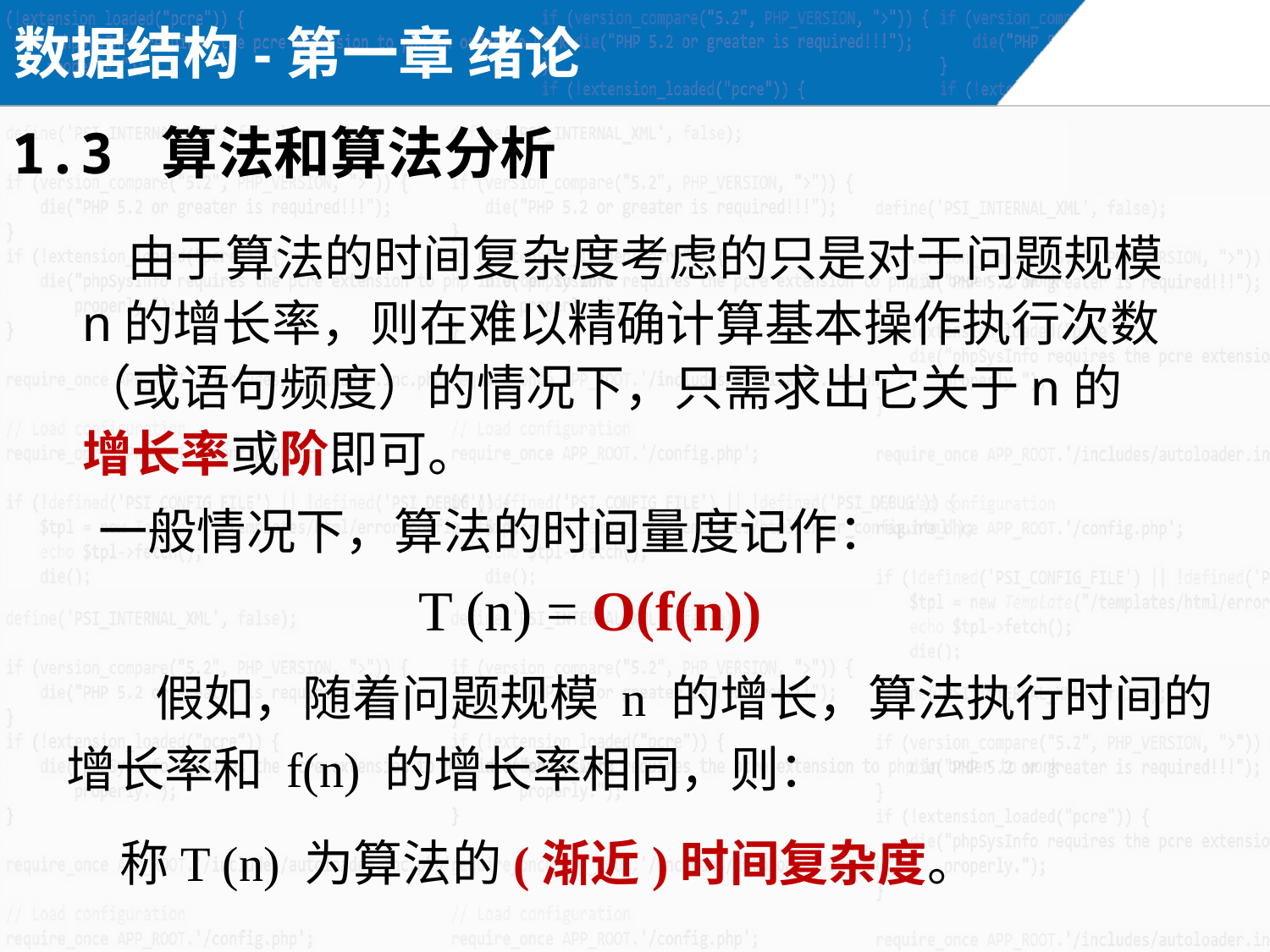

数据结构-第一章 绪论
1.3 算法和算法分析
   由于算法的时间复杂度考虑的只是对于问题规模n的增长率，则在难以精确计算基本操作执行次数（或语句频度）的情况下，只需求出它关于n的增长率或阶即可。
    一般情况下，算法的时间量度记作：
T (n) = O(f(n))
       假如，随着问题规模 n 的增长，算法执行时间的增长率和 f(n) 的增长率相同，则：
称T (n) 为算法的(渐近)时间复杂度。